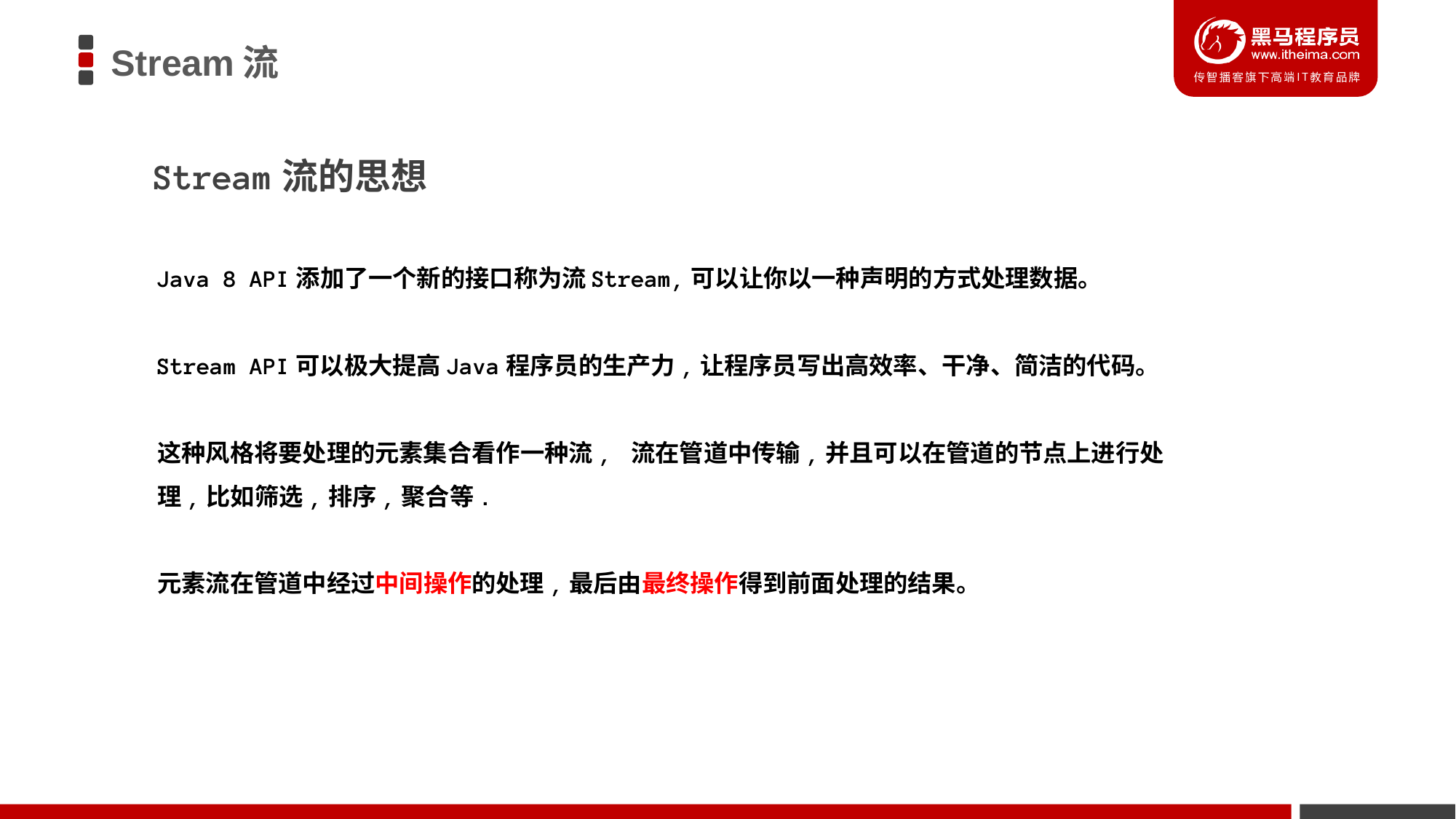

Stream流
Stream流的思想
Java 8 API添加了一个新的接口称为流Stream,可以让你以一种声明的方式处理数据。

Stream API可以极大提高Java程序员的生产力,让程序员写出高效率、干净、简洁的代码。

这种风格将要处理的元素集合看作一种流, 流在管道中传输,并且可以在管道的节点上进行处理,比如筛选,排序,聚合等.

元素流在管道中经过中间操作的处理,最后由最终操作得到前面处理的结果。